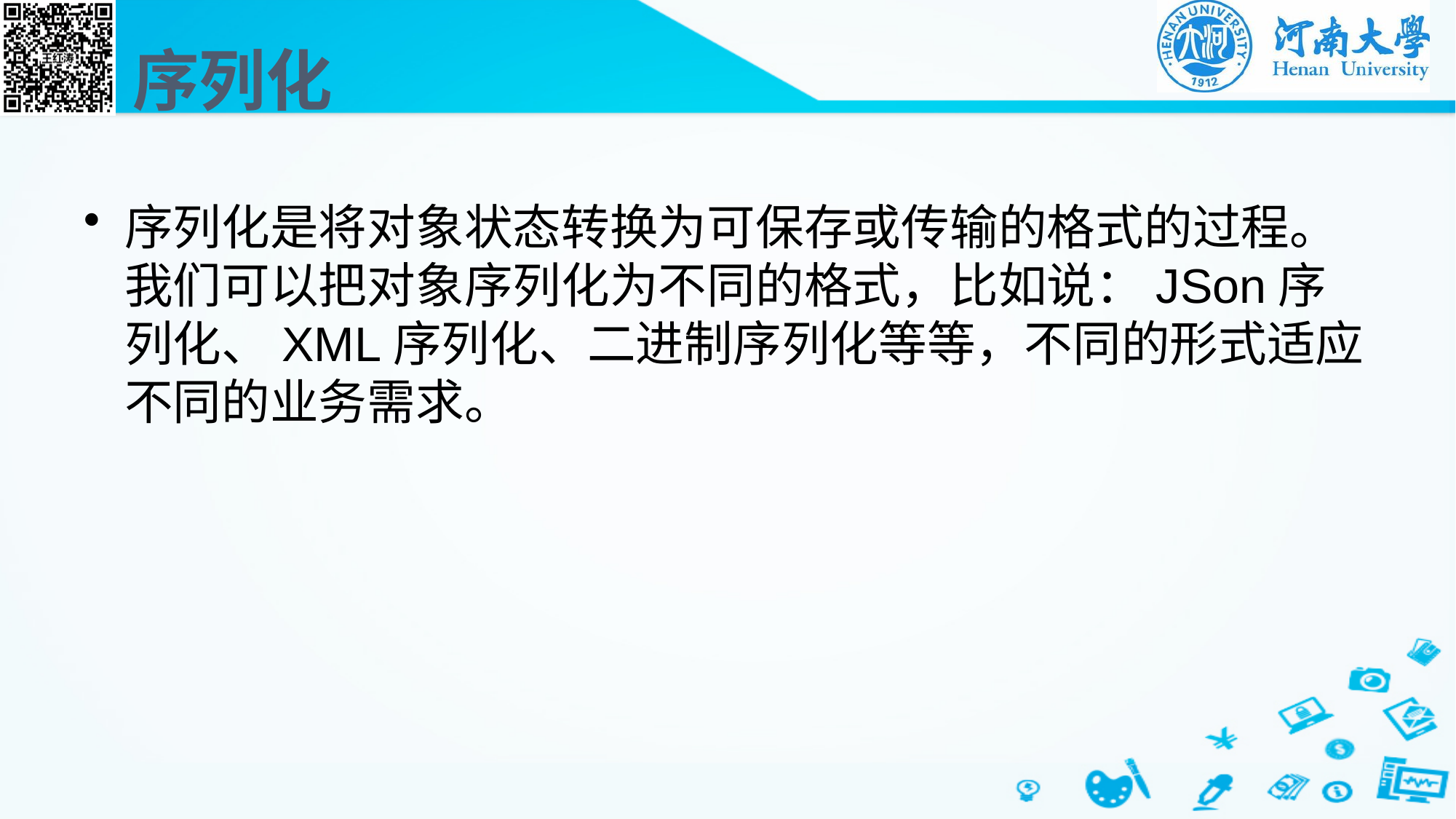

# 序列化
序列化是将对象状态转换为可保存或传输的格式的过程。我们可以把对象序列化为不同的格式，比如说：JSon序列化、XML序列化、二进制序列化等等，不同的形式适应不同的业务需求。